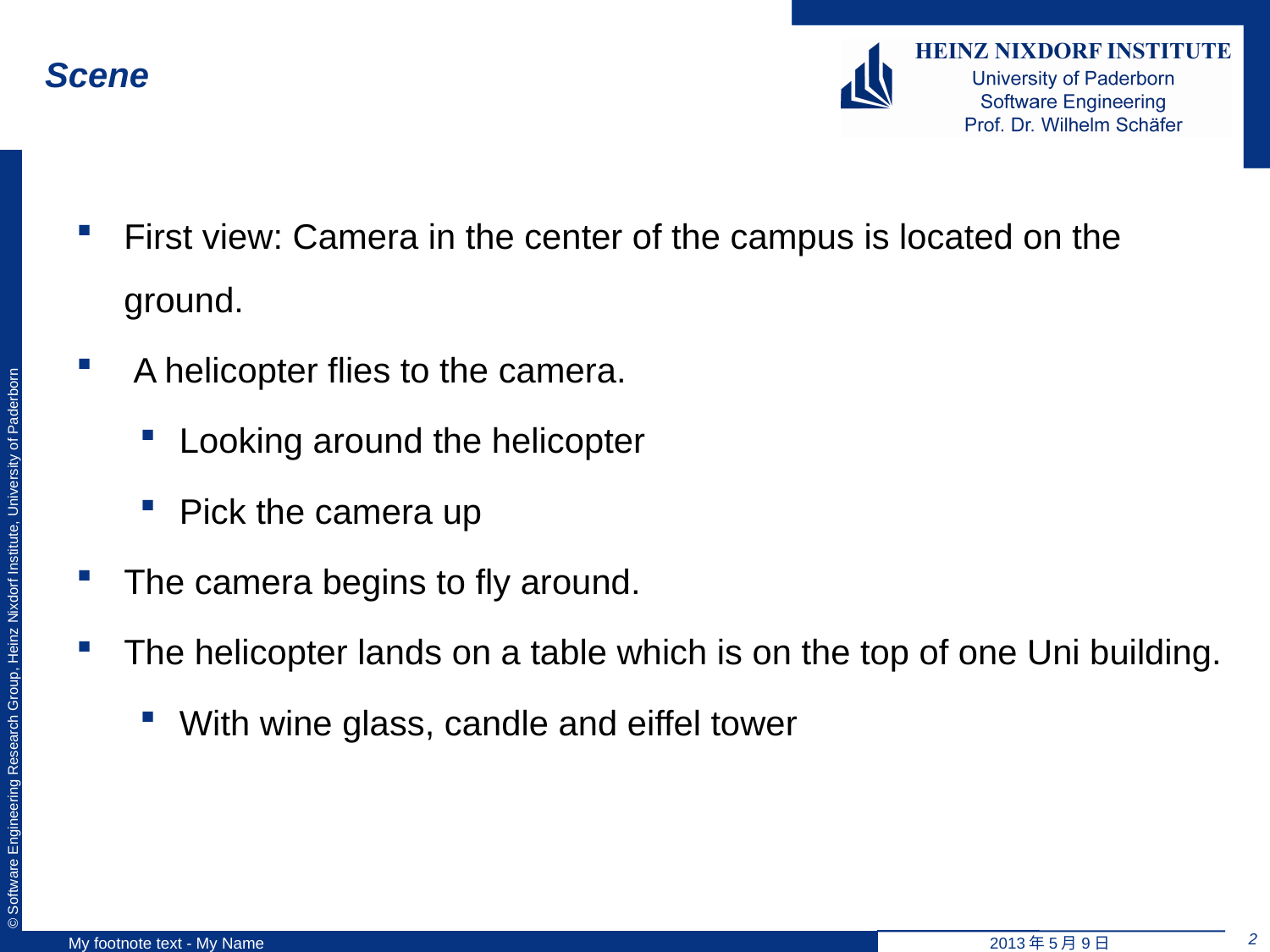

# Scene
First view: Camera in the center of the campus is located on the ground.
 A helicopter flies to the camera.
Looking around the helicopter
Pick the camera up
The camera begins to fly around.
The helicopter lands on a table which is on the top of one Uni building.
With wine glass, candle and eiffel tower
2
My footnote text - My Name
2013年5月9日